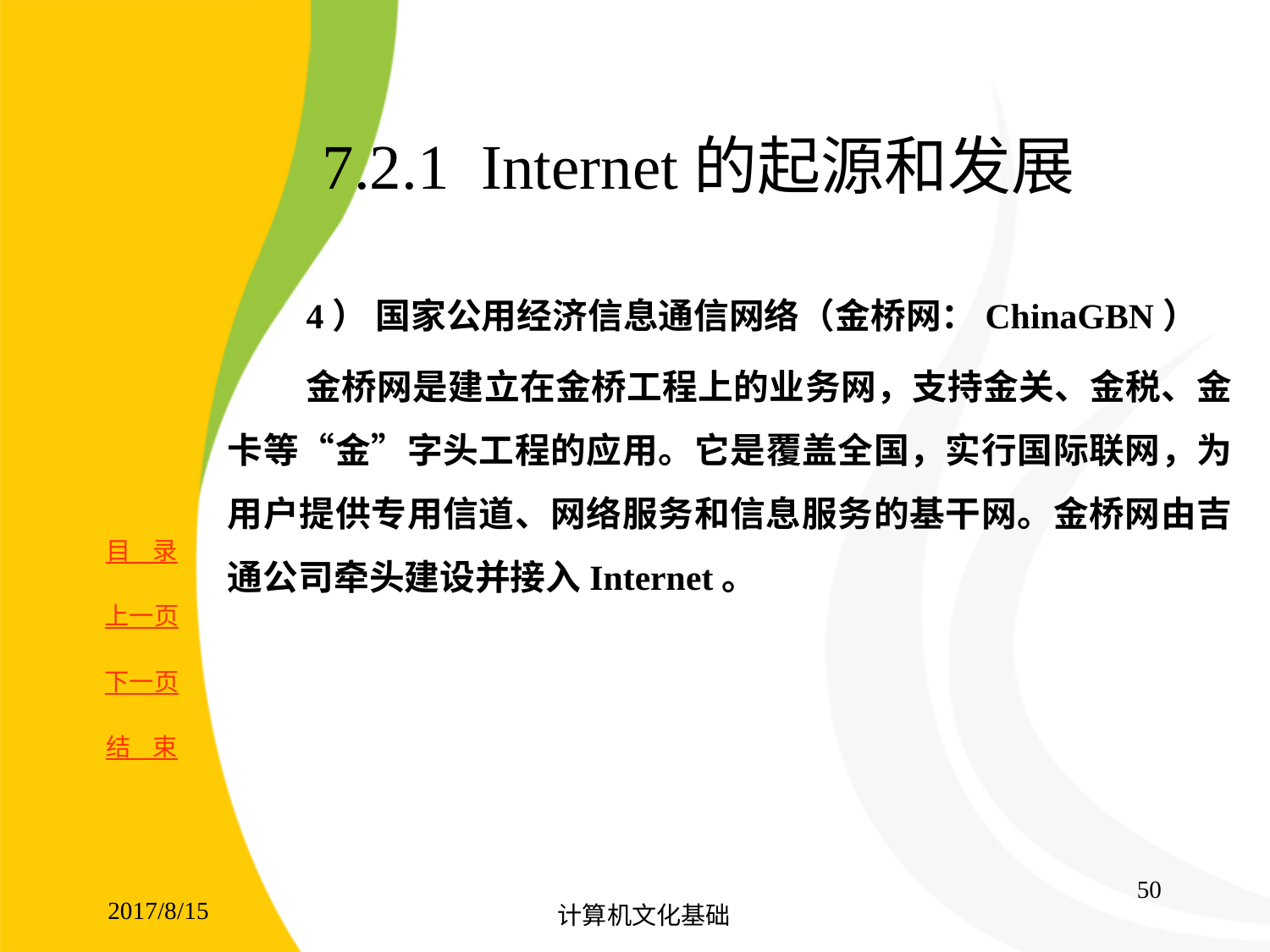

# 7.2.1  Internet的起源和发展
4） 国家公用经济信息通信网络（金桥网：ChinaGBN）
金桥网是建立在金桥工程上的业务网，支持金关、金税、金卡等“金”字头工程的应用。它是覆盖全国，实行国际联网，为用户提供专用信道、网络服务和信息服务的基干网。金桥网由吉通公司牵头建设并接入Internet。
50
2017/8/15